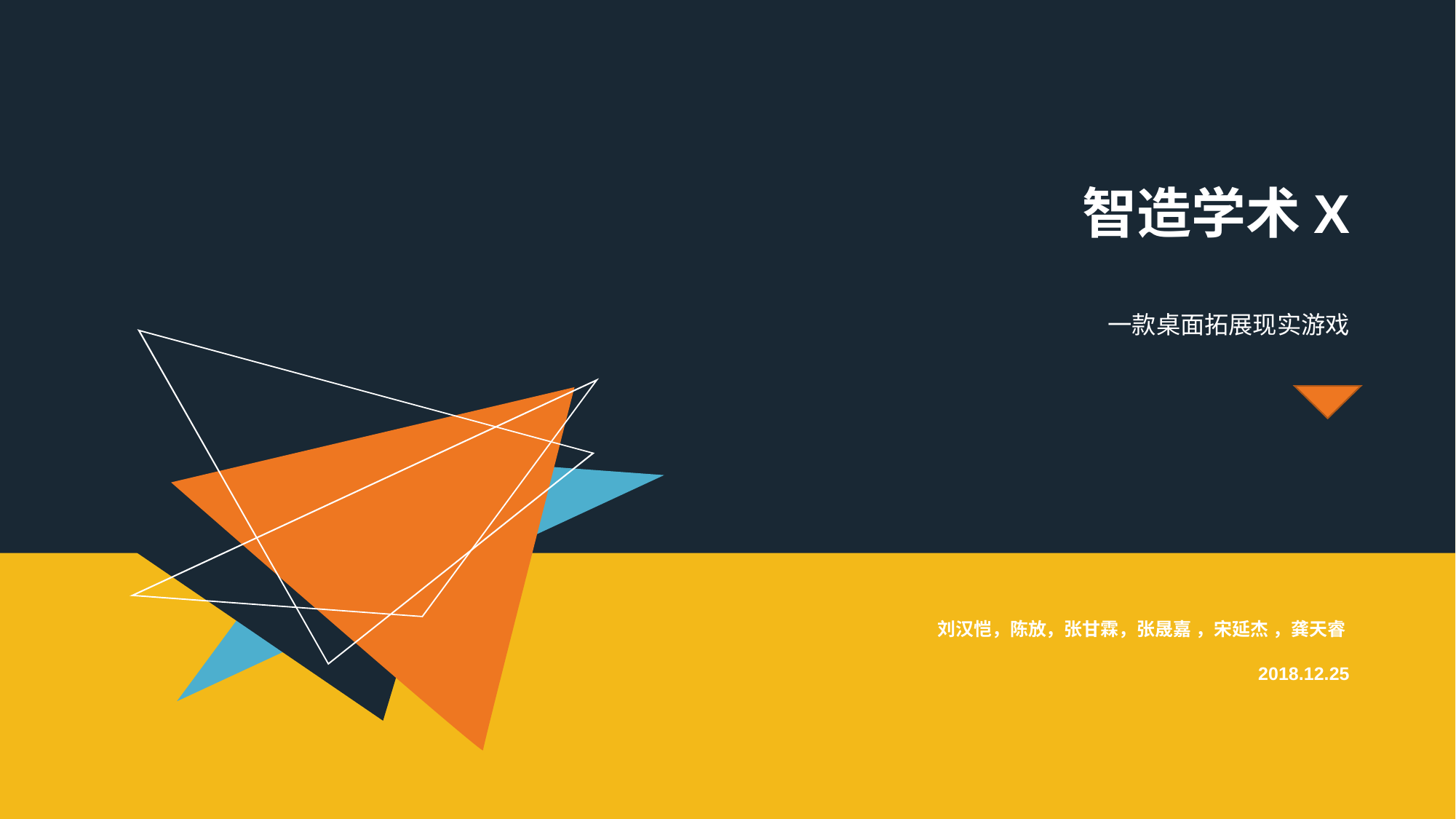

# 智造学术X
一款桌面拓展现实游戏
刘汉恺，陈放，张甘霖，张晟嘉 ，宋延杰 ，龚天睿
2018.12.25